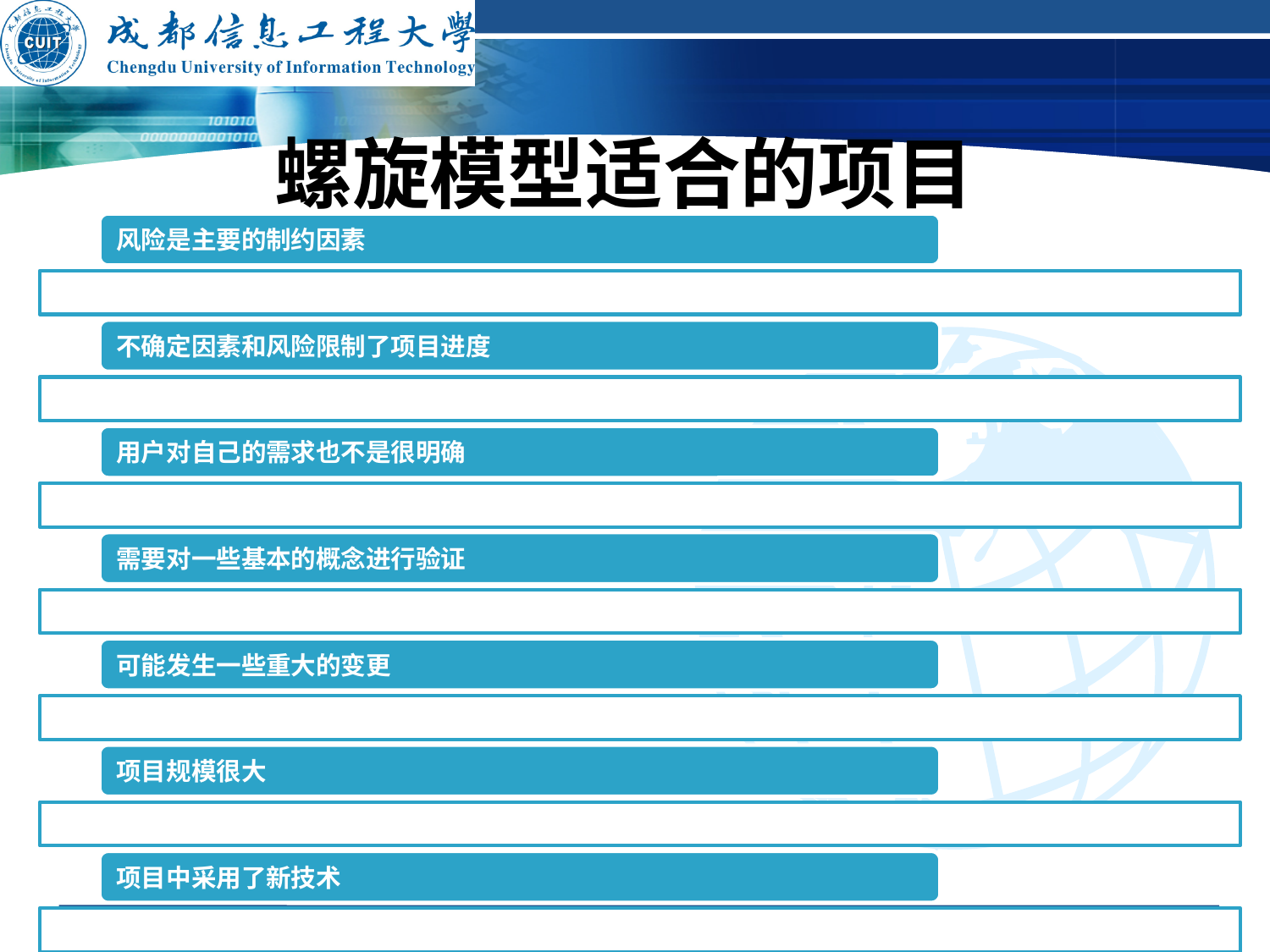

螺旋模型适合的项目
风险是主要的制约因素
不确定因素和风险限制了项目进度
用户对自己的需求也不是很明确
需要对一些基本的概念进行验证
可能发生一些重大的变更
项目规模很大
项目中采用了新技术